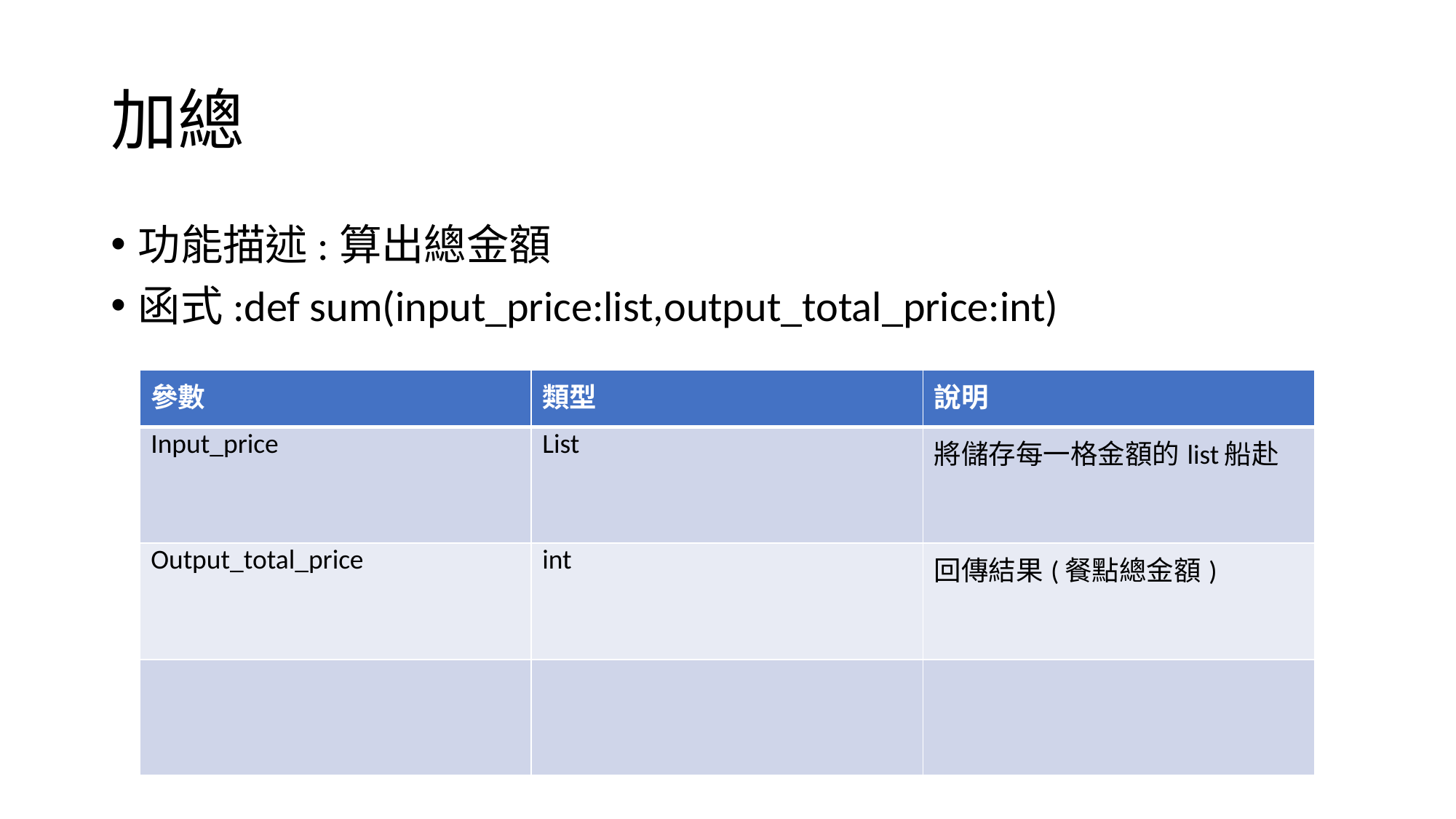

# 加總
功能描述:算出總金額
函式:def sum(input_price:list,output_total_price:int)

| 參數 | 類型 | 說明 |
| --- | --- | --- |
| Input\_price | List | 將儲存每一格金額的list船赴 |
| Output\_total\_price | int | 回傳結果(餐點總金額) |
|  |  |  |